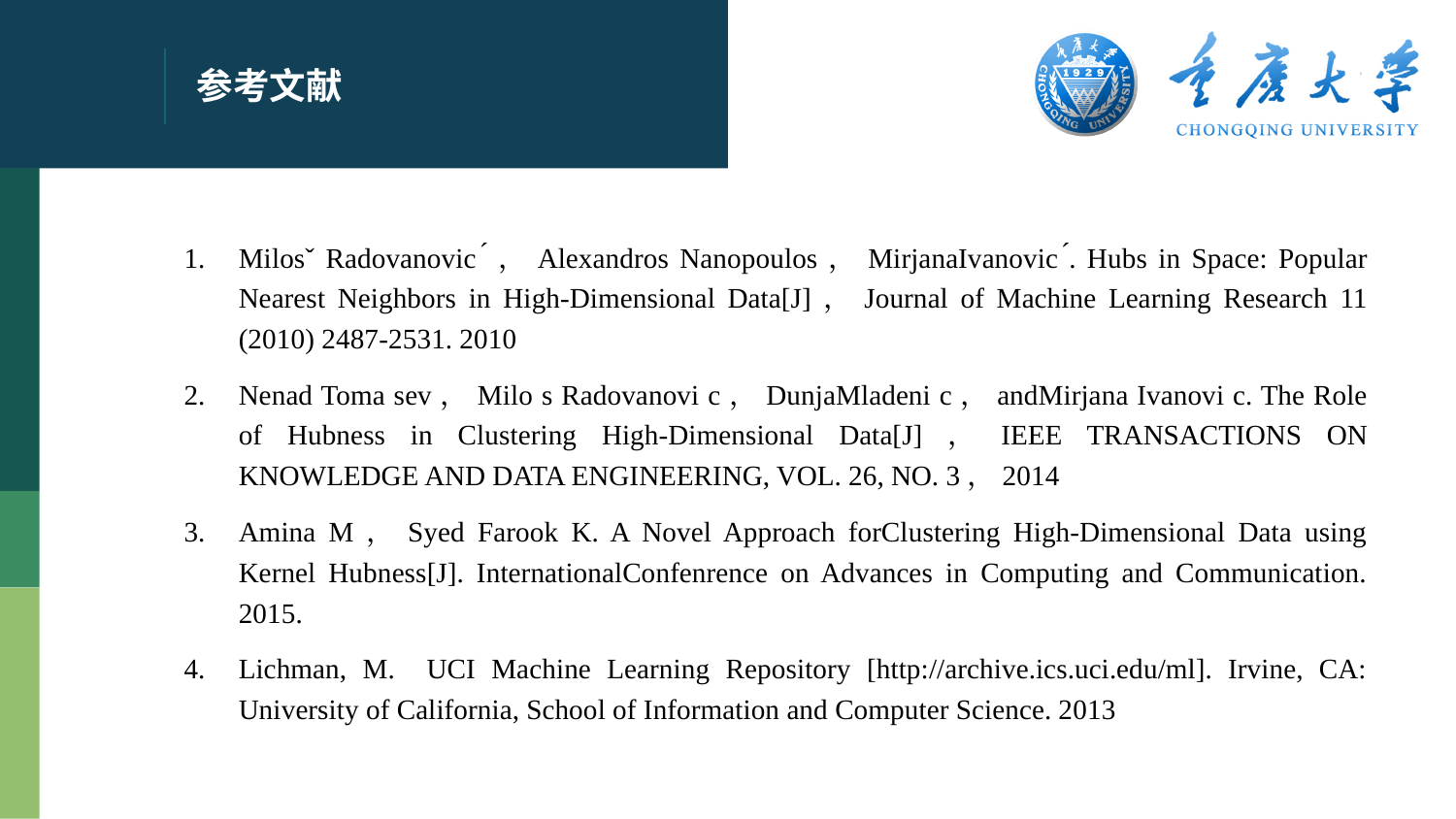

# 参考文献
Milosˇ Radovanovic ́，Alexandros Nanopoulos，MirjanaIvanovic ́. Hubs in Space: Popular Nearest Neighbors in High-Dimensional Data[J]，Journal of Machine Learning Research 11 (2010) 2487-2531. 2010
Nenad Toma sev，Milo s Radovanovi c，DunjaMladeni c，andMirjana Ivanovi c. The Role of Hubness in Clustering High-Dimensional Data[J]，IEEE TRANSACTIONS ON KNOWLEDGE AND DATA ENGINEERING, VOL. 26, NO. 3，2014
Amina M，Syed Farook K. A Novel Approach forClustering High-Dimensional Data using Kernel Hubness[J]. InternationalConfenrence on Advances in Computing and Communication. 2015.
Lichman, M.  UCI Machine Learning Repository [http://archive.ics.uci.edu/ml]. Irvine, CA: University of California, School of Information and Computer Science. 2013